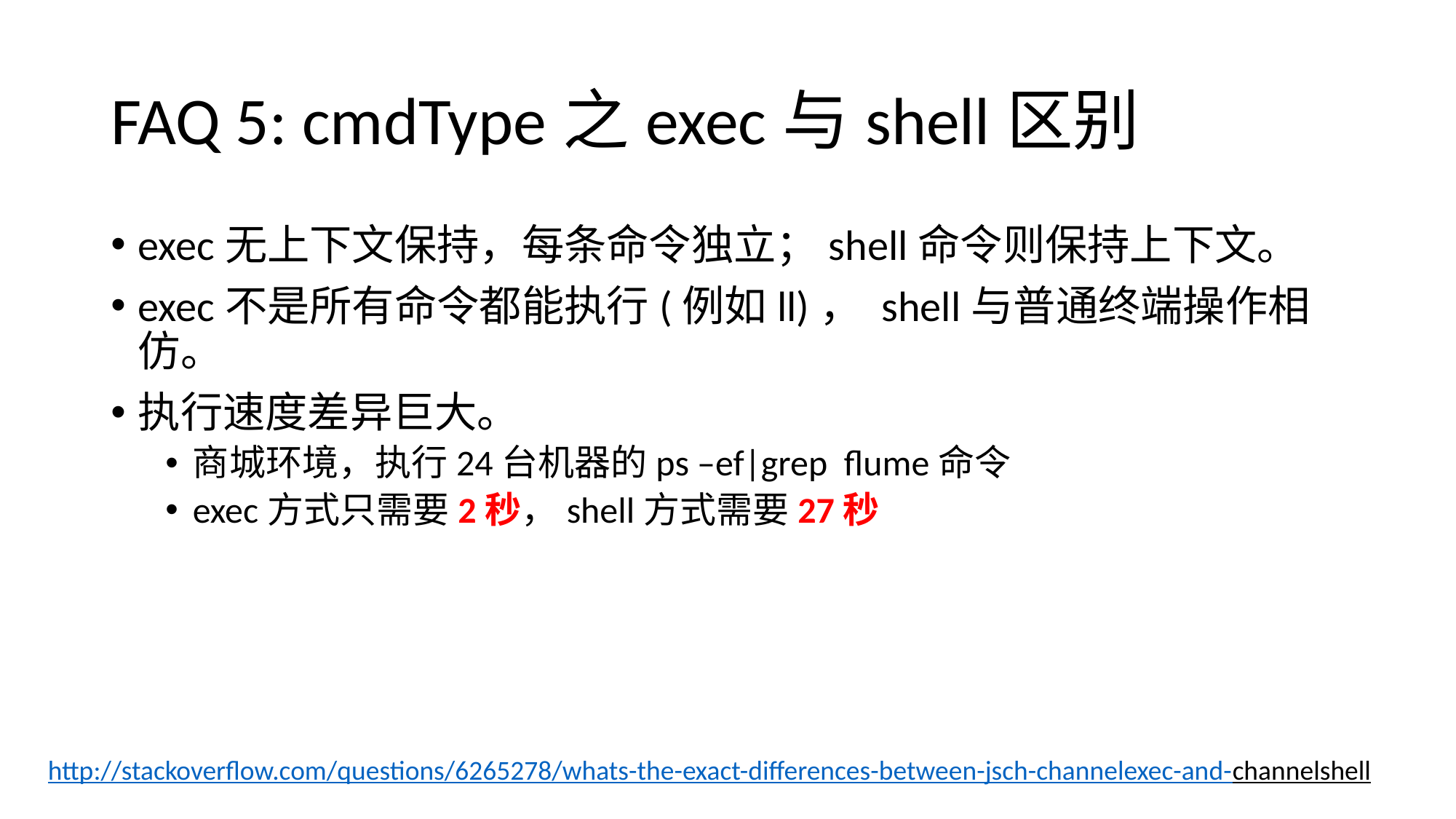

# FAQ 5: cmdType之exec与shell区别
exec无上下文保持，每条命令独立；shell命令则保持上下文。
exec不是所有命令都能执行(例如ll)， shell与普通终端操作相仿。
执行速度差异巨大。
商城环境，执行24台机器的ps –ef|grep  flume命令
exec方式只需要2秒，shell方式需要27秒

http://stackoverflow.com/questions/6265278/whats-the-exact-differences-between-jsch-channelexec-and-channelshell